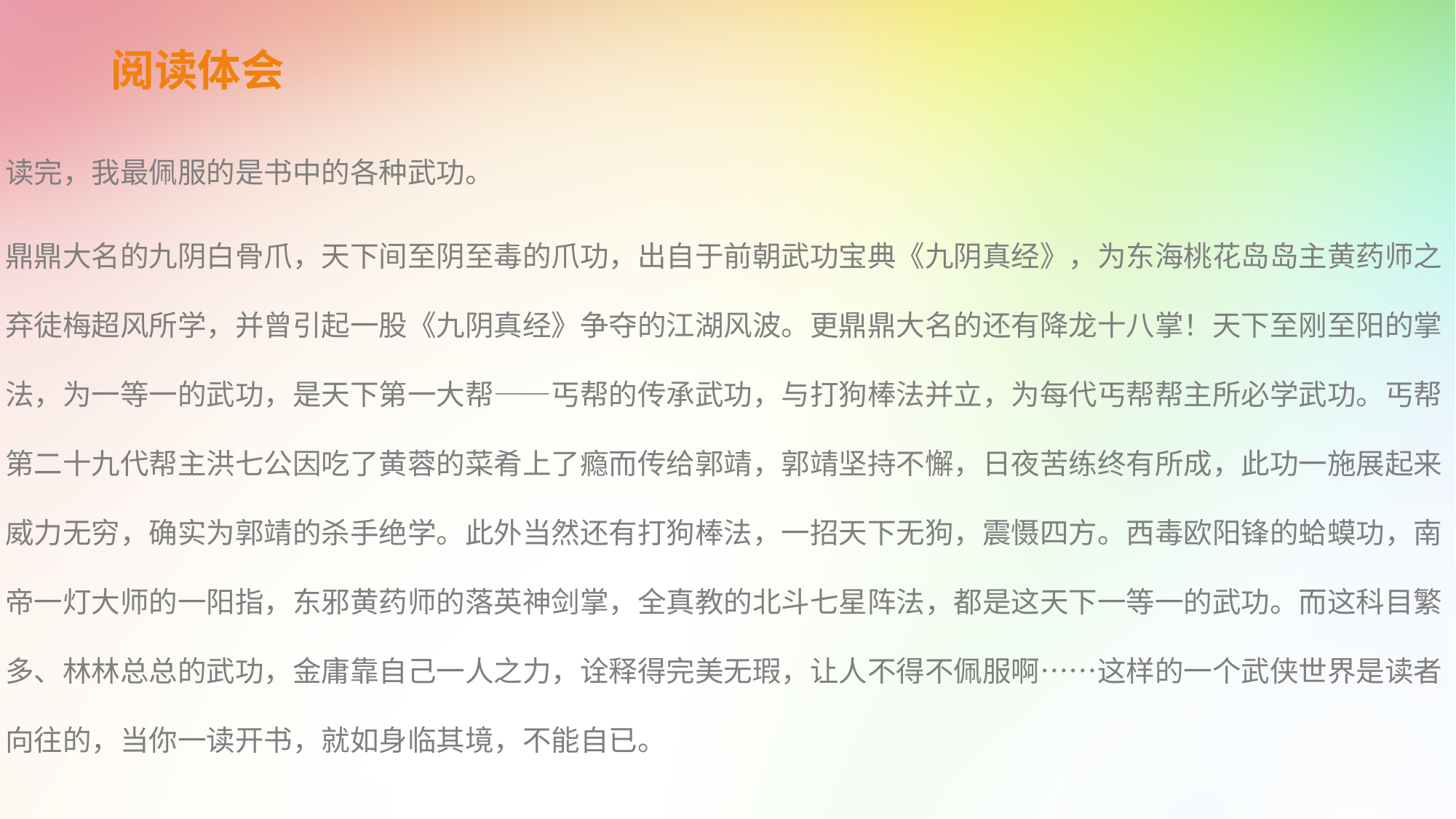

# 阅读体会
读完，我最佩服的是书中的各种武功。
鼎鼎大名的九阴白骨爪，天下间至阴至毒的爪功，出自于前朝武功宝典《九阴真经》，为东海桃花岛岛主黄药师之弃徒梅超风所学，并曾引起一股《九阴真经》争夺的江湖风波。更鼎鼎大名的还有降龙十八掌！天下至刚至阳的掌法，为一等一的武功，是天下第一大帮——丐帮的传承武功，与打狗棒法并立，为每代丐帮帮主所必学武功。丐帮第二十九代帮主洪七公因吃了黄蓉的菜肴上了瘾而传给郭靖，郭靖坚持不懈，日夜苦练终有所成，此功一施展起来威力无穷，确实为郭靖的杀手绝学。此外当然还有打狗棒法，一招天下无狗，震慑四方。西毒欧阳锋的蛤蟆功，南帝一灯大师的一阳指，东邪黄药师的落英神剑掌，全真教的北斗七星阵法，都是这天下一等一的武功。而这科目繁多、林林总总的武功，金庸靠自己一人之力，诠释得完美无瑕，让人不得不佩服啊……这样的一个武侠世界是读者向往的，当你一读开书，就如身临其境，不能自已。